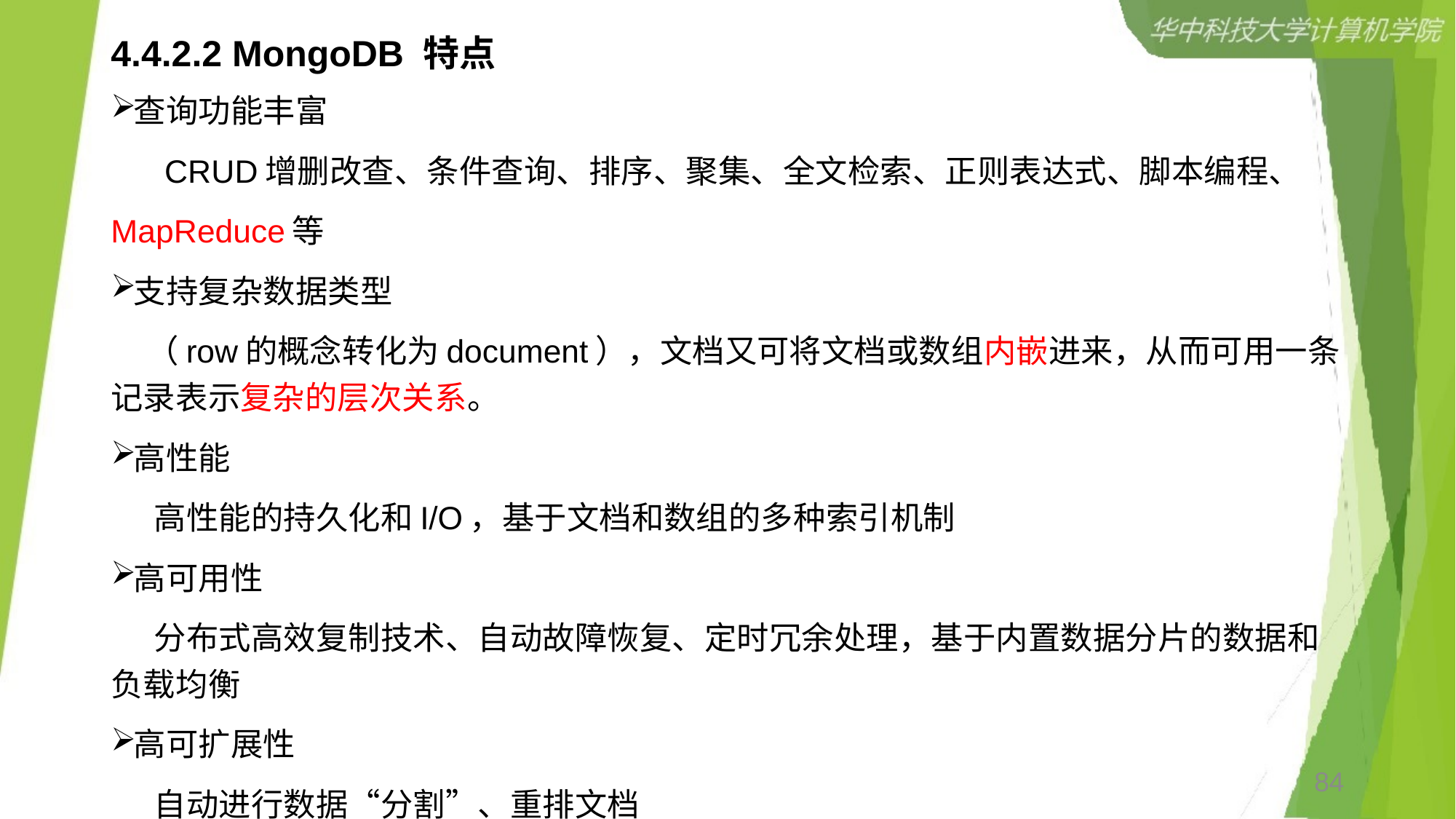

# 4.4.2.2 MongoDB 特点
查询功能丰富
      CRUD增删改查、条件查询、排序、聚集、全文检索、正则表达式、脚本编程、
MapReduce等
支持复杂数据类型
    （row的概念转化为document），文档又可将文档或数组内嵌进来，从而可用一条记录表示复杂的层次关系。
高性能
     高性能的持久化和I/O，基于文档和数组的多种索引机制
高可用性
     分布式高效复制技术、自动故障恢复、定时冗余处理，基于内置数据分片的数据和负载均衡
高可扩展性
     自动进行数据“分割”、重排文档
84